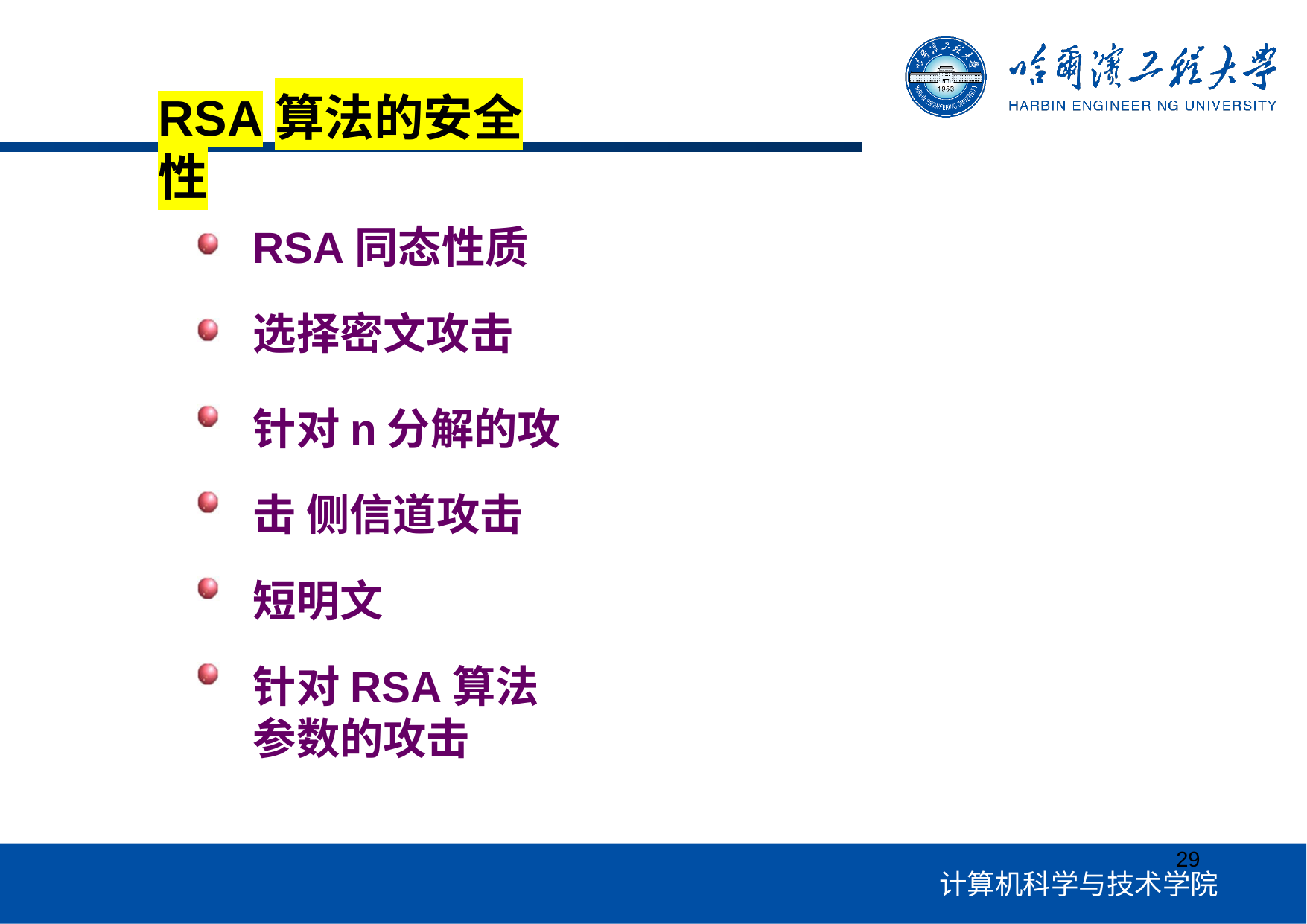

# RSA算法的安全性
RSA同态性质
选择密文攻击
针对n分解的攻击 侧信道攻击
短明文
针对RSA算法参数的攻击

29